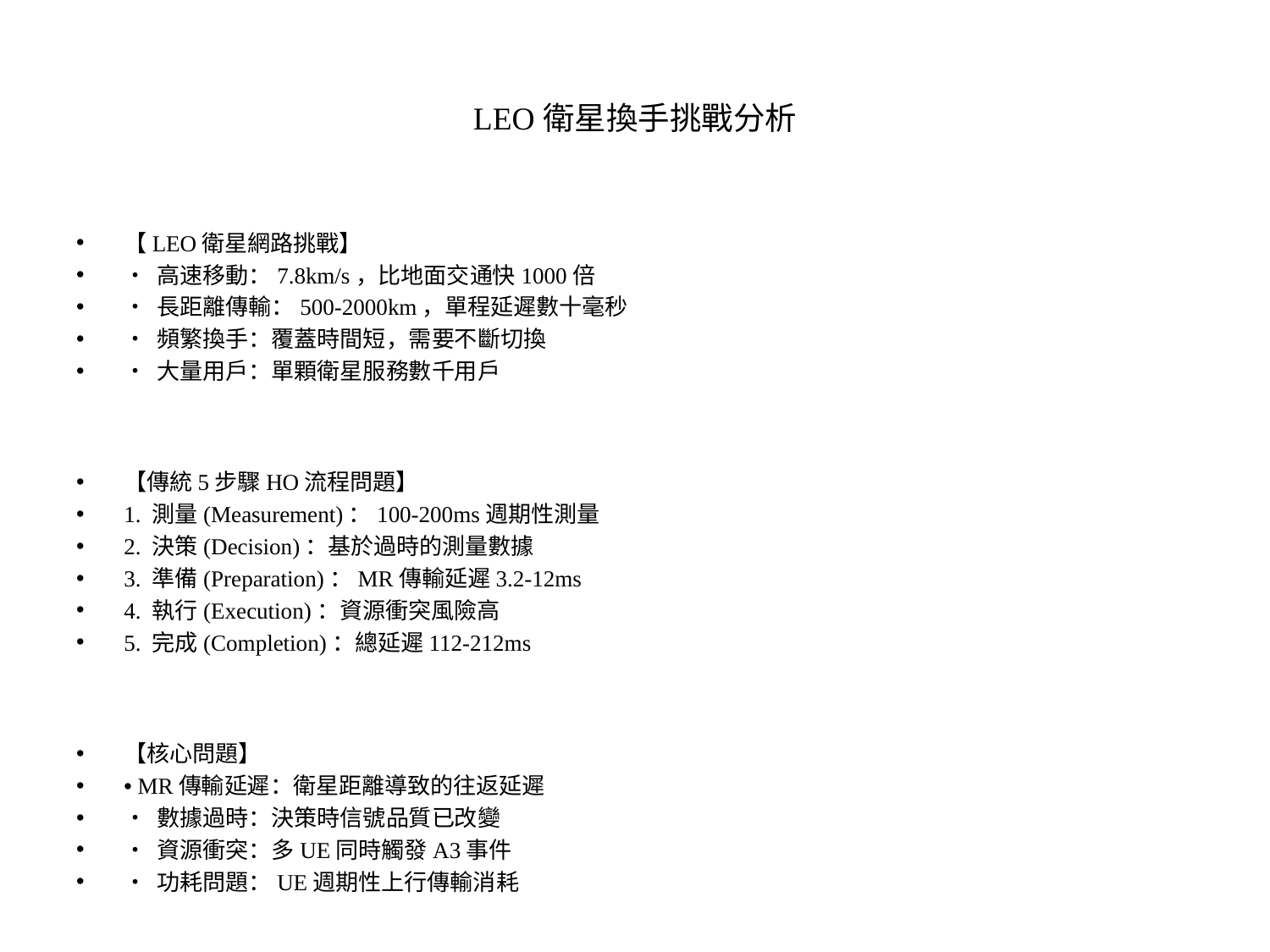

# LEO衛星換手挑戰分析
【LEO衛星網路挑戰】
• 高速移動：7.8km/s，比地面交通快1000倍
• 長距離傳輸：500-2000km，單程延遲數十毫秒
• 頻繁換手：覆蓋時間短，需要不斷切換
• 大量用戶：單顆衛星服務數千用戶

【傳統5步驟HO流程問題】
1. 測量(Measurement)：100-200ms週期性測量
2. 決策(Decision)：基於過時的測量數據
3. 準備(Preparation)：MR傳輸延遲3.2-12ms
4. 執行(Execution)：資源衝突風險高
5. 完成(Completion)：總延遲112-212ms

【核心問題】
• MR傳輸延遲：衛星距離導致的往返延遲
• 數據過時：決策時信號品質已改變
• 資源衝突：多UE同時觸發A3事件
• 功耗問題：UE週期性上行傳輸消耗